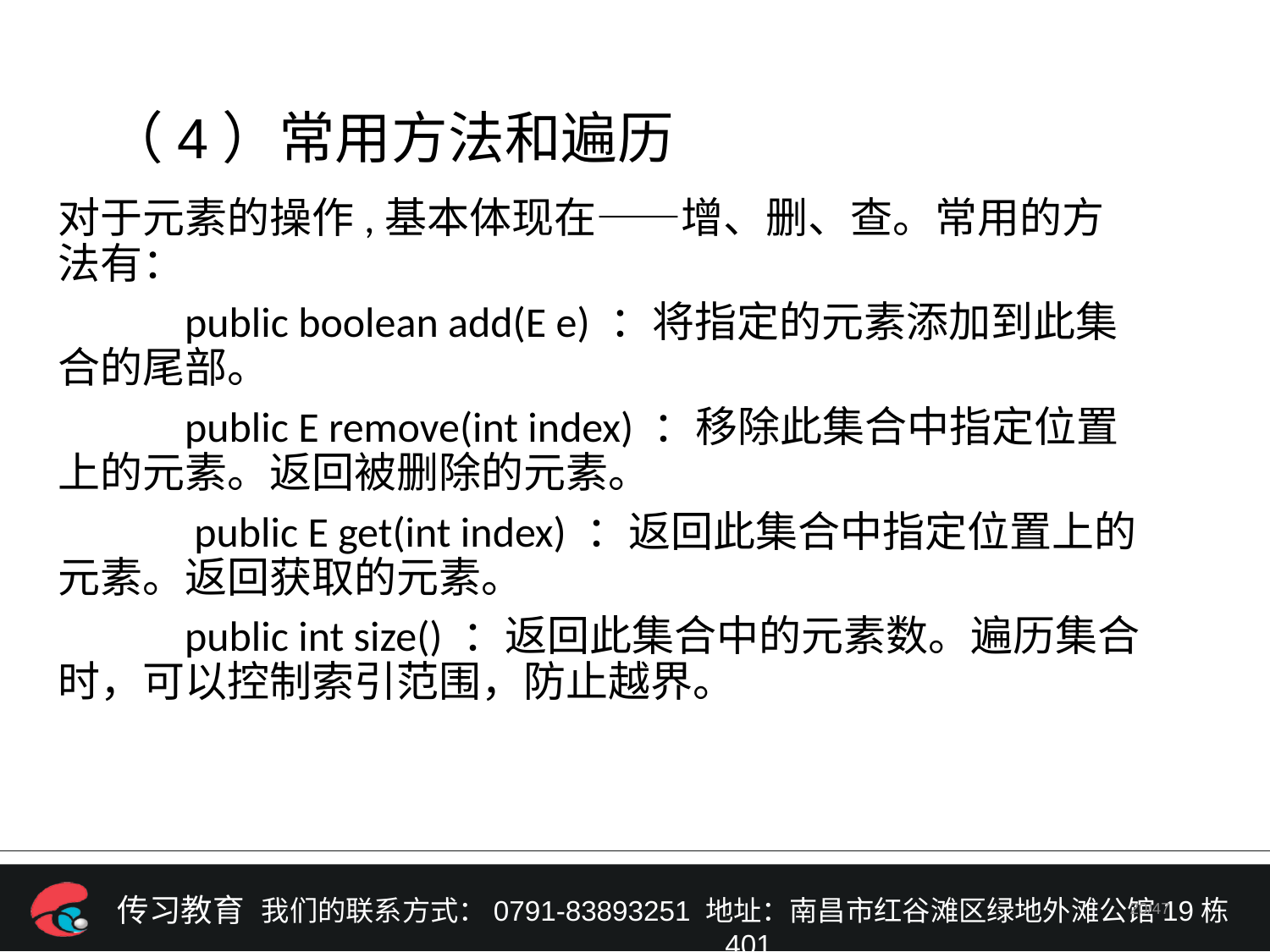

（4）常用方法和遍历

对于元素的操作,基本体现在——增、删、查。常用的方法有：
	public boolean add(E e) ：将指定的元素添加到此集合的尾部。
	public E remove(int index) ：移除此集合中指定位置上的元素。返回被删除的元素。
	 public E get(int index) ：返回此集合中指定位置上的元素。返回获取的元素。
	public int size() ：返回此集合中的元素数。遍历集合时，可以控制索引范围，防止越界。
20/47